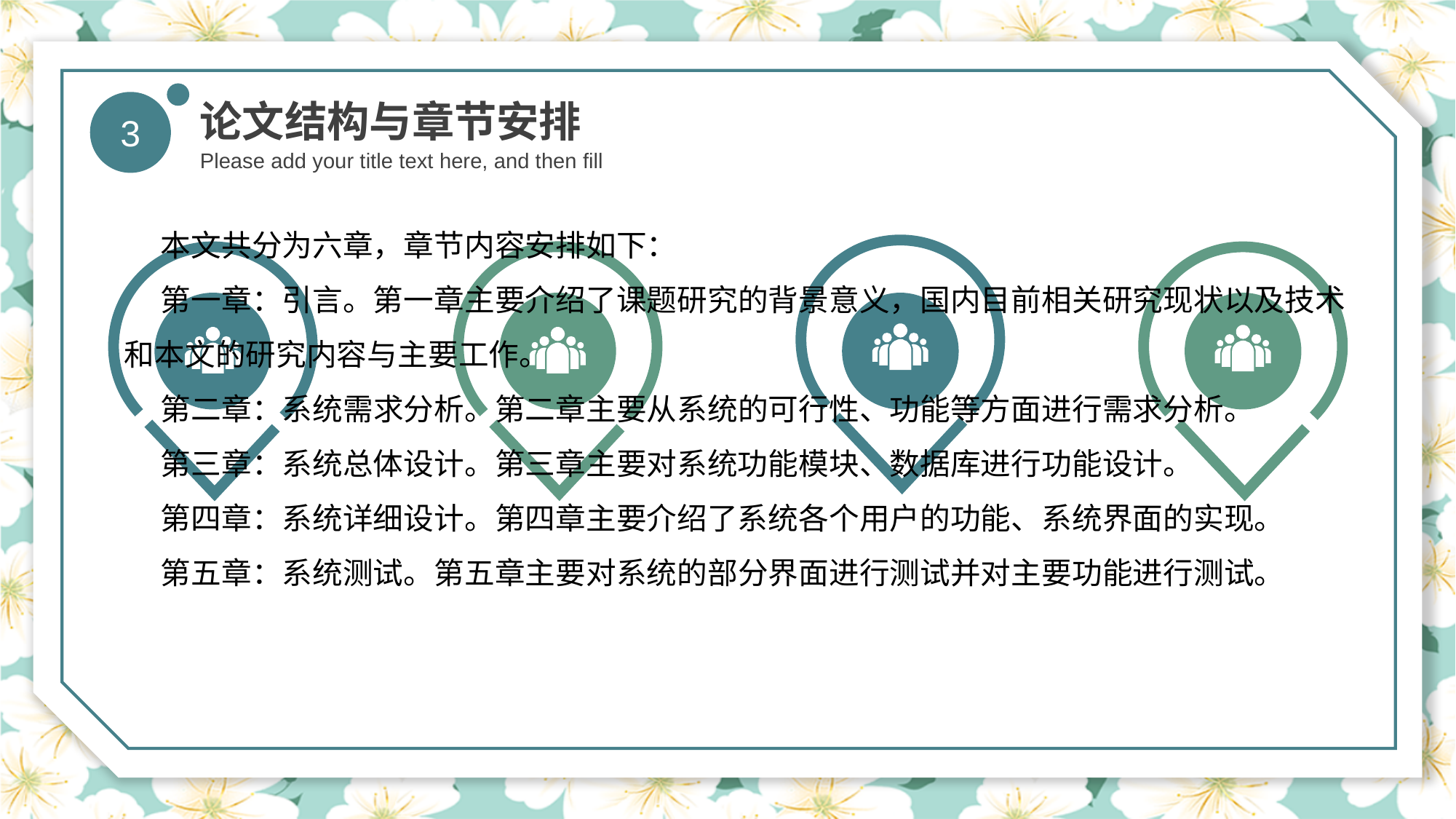

论文结构与章节安排
3
Please add your title text here, and then fill
本文共分为六章，章节内容安排如下：
第一章：引言。第一章主要介绍了课题研究的背景意义，国内目前相关研究现状以及技术和本文的研究内容与主要工作。
第二章：系统需求分析。第二章主要从系统的可行性、功能等方面进行需求分析。
第三章：系统总体设计。第三章主要对系统功能模块、数据库进行功能设计。
第四章：系统详细设计。第四章主要介绍了系统各个用户的功能、系统界面的实现。
第五章：系统测试。第五章主要对系统的部分界面进行测试并对主要功能进行测试。